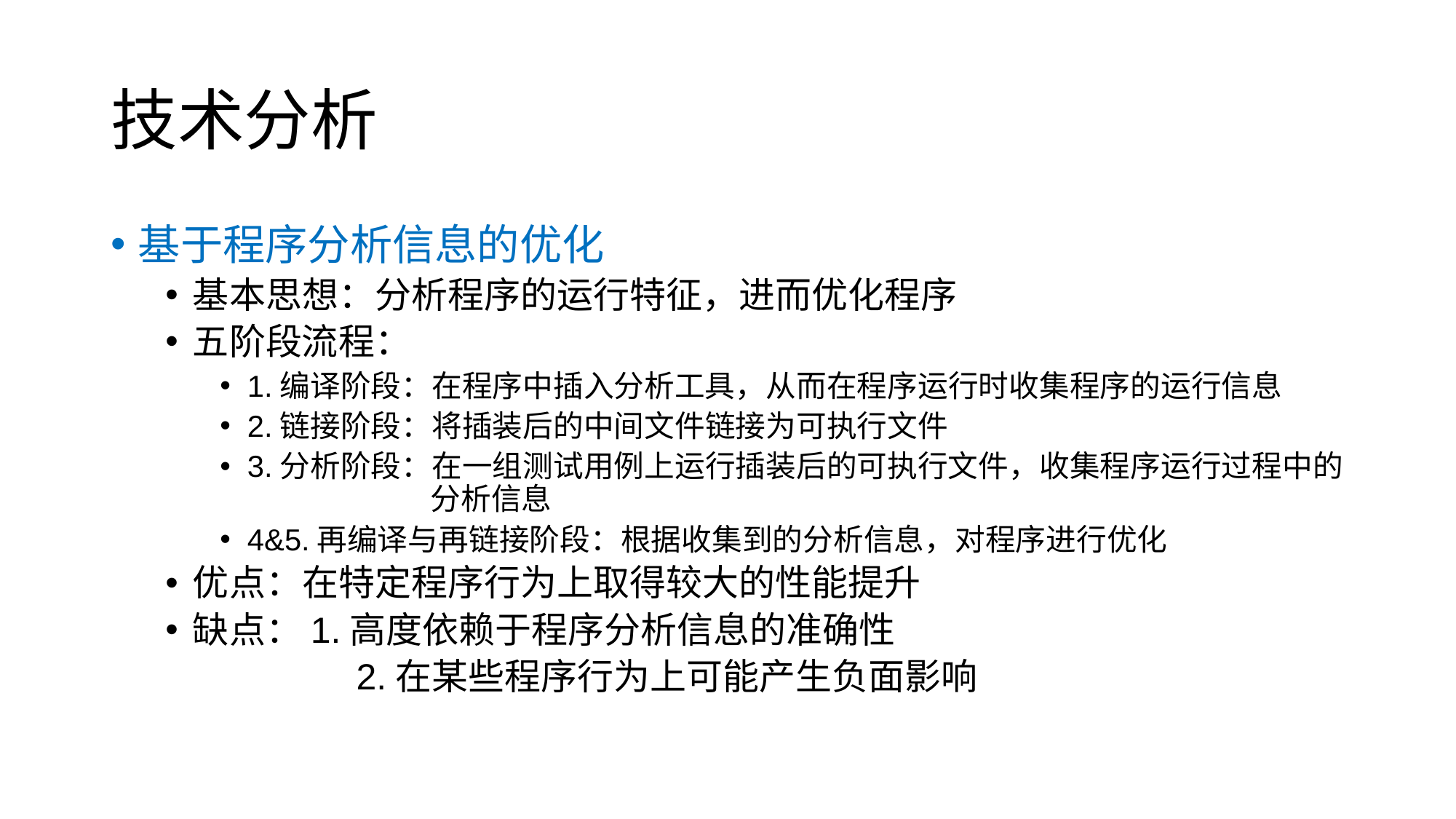

# 技术分析
基于程序分析信息的优化
基本思想：分析程序的运行特征，进而优化程序
五阶段流程：
1.编译阶段：在程序中插入分析工具，从而在程序运行时收集程序的运行信息
2.链接阶段：将插装后的中间文件链接为可执行文件
3.分析阶段：在一组测试用例上运行插装后的可执行文件，收集程序运行过程中的	           分析信息
4&5.再编译与再链接阶段：根据收集到的分析信息，对程序进行优化
优点：在特定程序行为上取得较大的性能提升
缺点：1.高度依赖于程序分析信息的准确性
	        2.在某些程序行为上可能产生负面影响